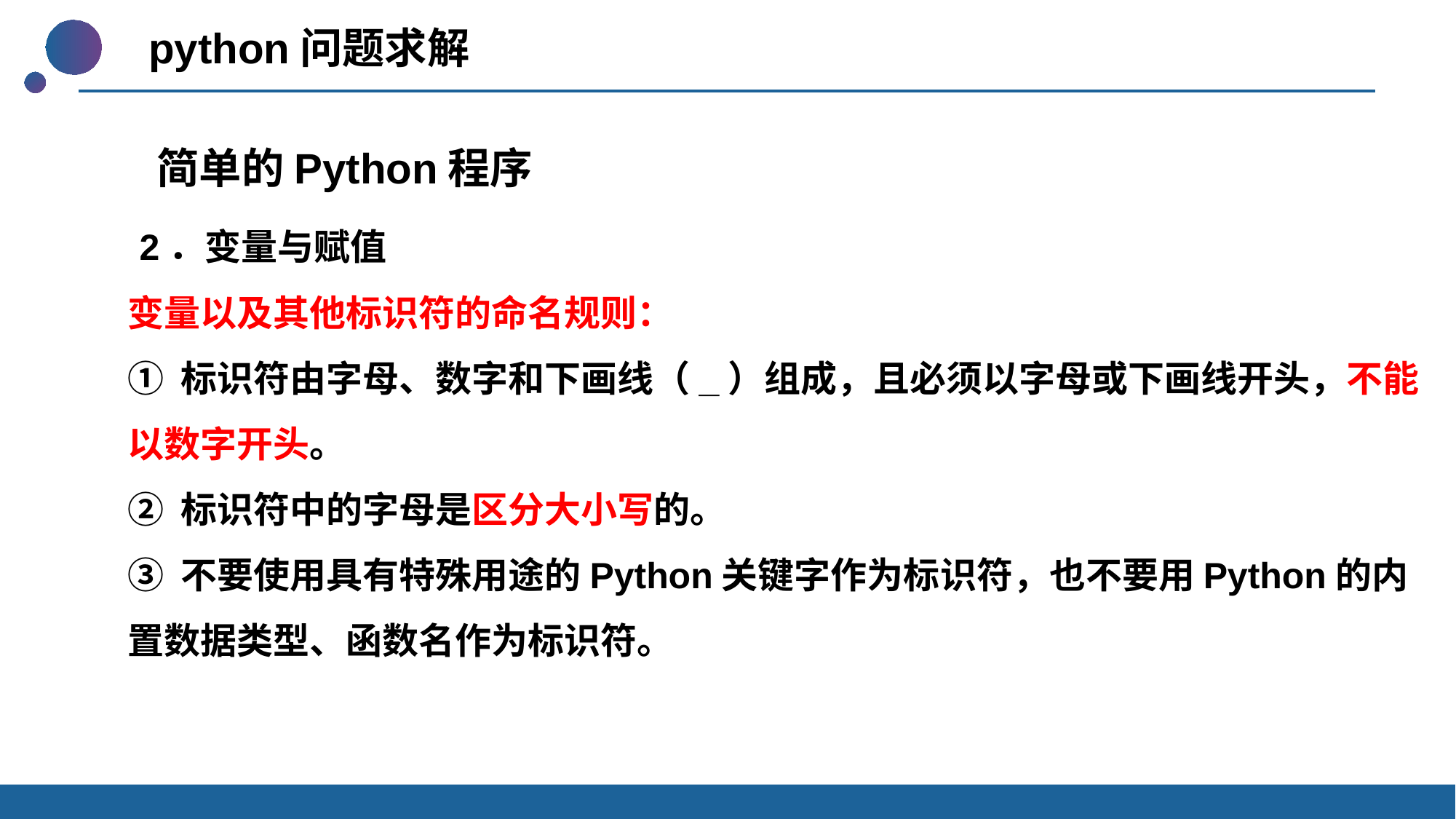

python问题求解

  简单的Python程序
 2．变量与赋值
变量以及其他标识符的命名规则：
① 标识符由字母、数字和下画线（_）组成，且必须以字母或下画线开头，不能以数字开头。
② 标识符中的字母是区分大小写的。
③ 不要使用具有特殊用途的Python关键字作为标识符，也不要用Python的内置数据类型、函数名作为标识符。